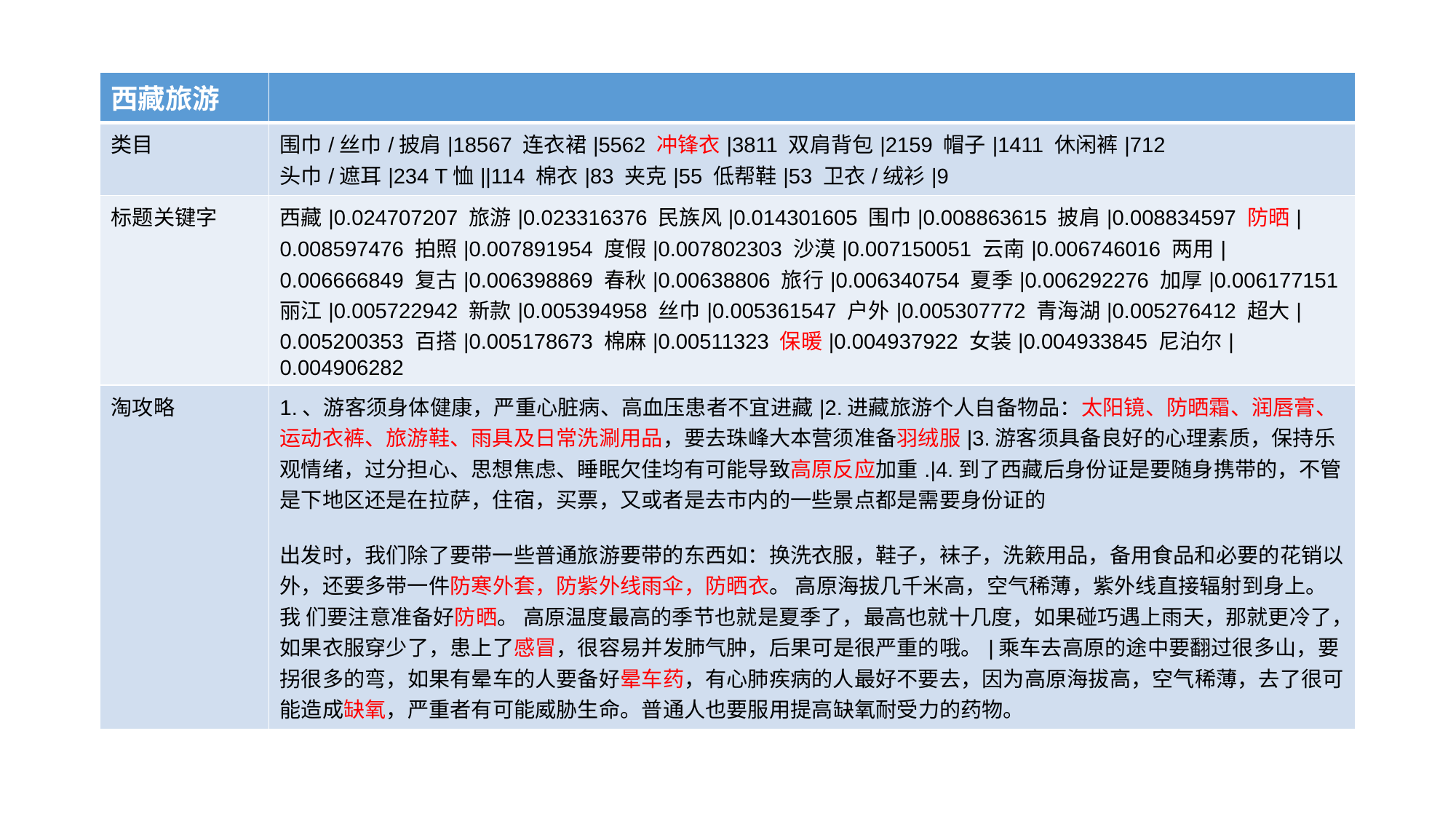

#
| 西藏旅游 |  |
| --- | --- |
| 类目 | 围巾/丝巾/披肩|18567 连衣裙|5562 冲锋衣|3811 双肩背包|2159 帽子|1411 休闲裤|712 头巾/遮耳|234 T恤||114 棉衣|83 夹克|55 低帮鞋|53 卫衣/绒衫|9 |
| 标题关键字 | 西藏|0.024707207 旅游|0.023316376 民族风|0.014301605 围巾|0.008863615 披肩|0.008834597 防晒|0.008597476 拍照|0.007891954 度假|0.007802303 沙漠|0.007150051 云南|0.006746016 两用|0.006666849 复古|0.006398869 春秋|0.00638806 旅行|0.006340754 夏季|0.006292276 加厚|0.006177151 丽江|0.005722942 新款|0.005394958 丝巾|0.005361547 户外|0.005307772 青海湖|0.005276412 超大|0.005200353 百搭|0.005178673 棉麻|0.00511323 保暖|0.004937922 女装|0.004933845 尼泊尔|0.004906282 |
| 淘攻略 | 1.、游客须身体健康，严重心脏病、高血压患者不宜进藏|2.进藏旅游个人自备物品：太阳镜、防晒霜、润唇膏、运动衣裤、旅游鞋、雨具及日常洗涮用品，要去珠峰大本营须准备羽绒服|3.游客须具备良好的心理素质，保持乐观情绪，过分担心、思想焦虑、睡眠欠佳均有可能导致高原反应加重.|4.到了西藏后身份证是要随身携带的，不管是下地区还是在拉萨，住宿，买票，又或者是去市内的一些景点都是需要身份证的 出发时，我们除了要带一些普通旅游要带的东西如：换洗衣服，鞋子，袜子，洗簌用品，备用食品和必要的花销以外，还要多带一件防寒外套，防紫外线雨伞，防晒衣。 高原海拔几千米高，空气稀薄，紫外线直接辐射到身上。我 们要注意准备好防晒。 高原温度最高的季节也就是夏季了，最高也就十几度，如果碰巧遇上雨天，那就更冷了，如果衣服穿少了，患上了感冒，很容易并发肺气肿，后果可是很严重的哦。|乘车去高原的途中要翻过很多山，要拐很多的弯，如果有晕车的人要备好晕车药，有心肺疾病的人最好不要去，因为高原海拔高，空气稀薄，去了很可能造成缺氧，严重者有可能威胁生命。普通人也要服用提高缺氧耐受力的药物。 |